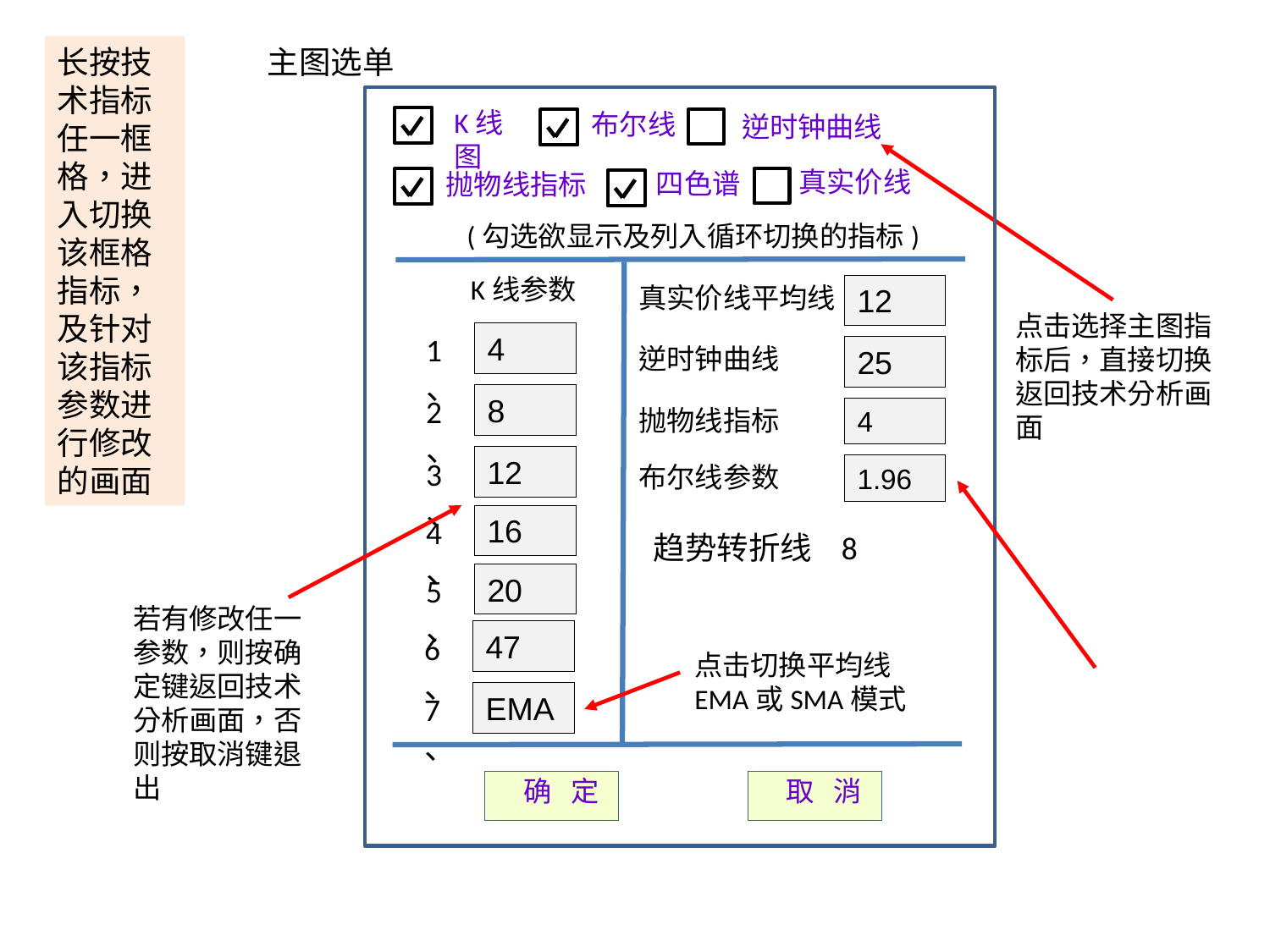

长按技术指标任一框格，进入切换该框格指标，及针对该指标参数进行修改的画面
主图选单

K线图
布尔线
逆时钟曲线

真实价线
四色谱
抛物线指标

(勾选欲显示及列入循环切换的指标)
K线参数
真实价线平均线
12
点击选择主图指标后，直接切换返回技术分析画面
4
1、
逆时钟曲线
25
8
2、
抛物线指标
4
12
3、
布尔线参数
1.96
16
4、
趋势转折线   8
20
5、
若有修改任一参数，则按确定键返回技术分析画面，否则按取消键退出
47
6、
点击切换平均线EMA或SMA模式
EMA
7、
 确   定
 取   消